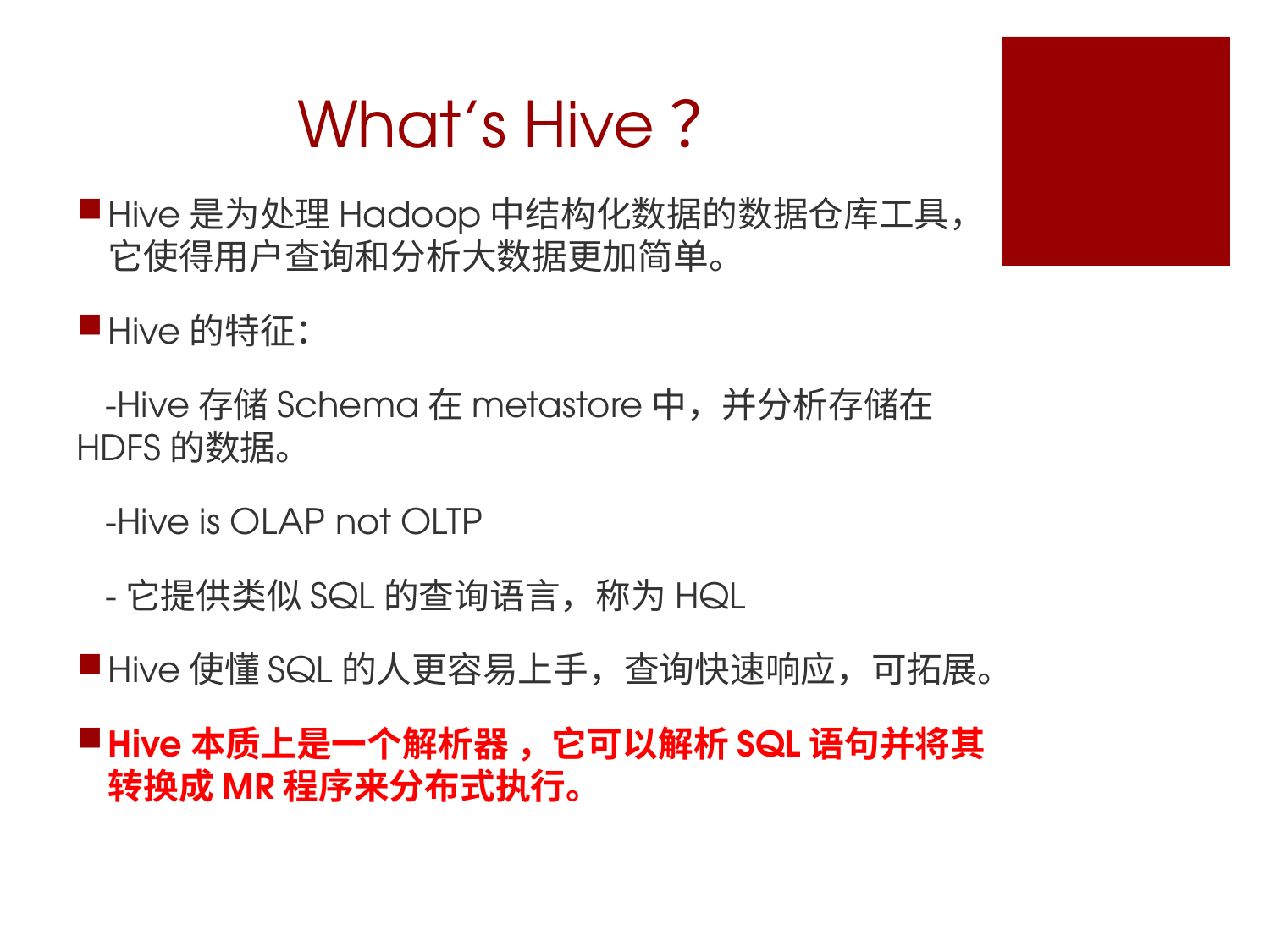

# What’s Hive？
Hive是为处理Hadoop中结构化数据的数据仓库工具，它使得用户查询和分析大数据更加简单。
Hive的特征：
   -Hive存储Schema在metastore中，并分析存储在       HDFS的数据。
   -Hive is OLAP not OLTP
   -它提供类似SQL的查询语言，称为HQL
Hive使懂SQL的人更容易上手，查询快速响应，可拓展。
Hive本质上是一个解析器 ，它可以解析SQL语句并将其转换成MR程序来分布式执行。